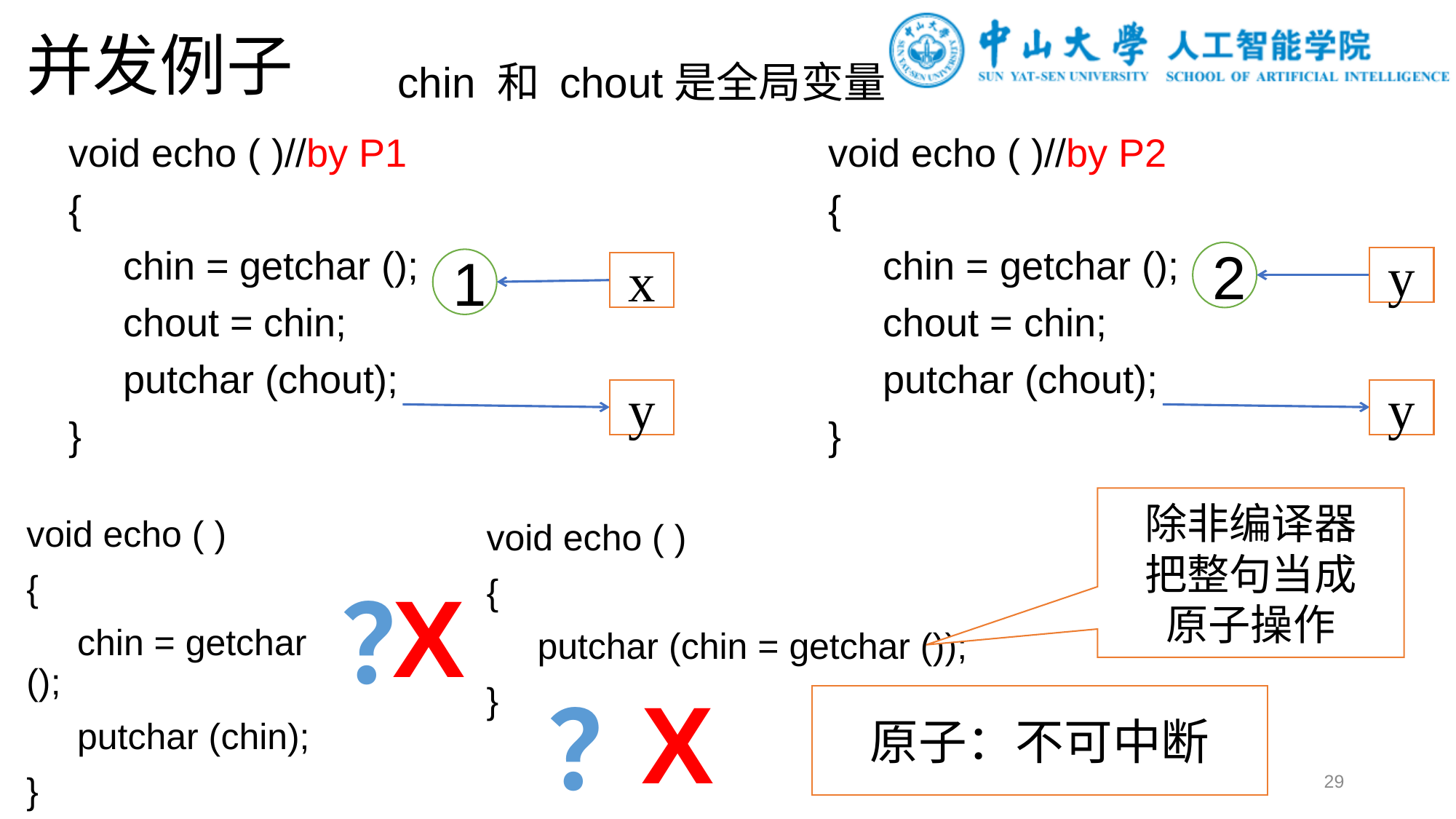

# 并发例子
chin 和 chout是全局变量
void echo ( )//by P1
{
     chin = getchar ();
     chout = chin;
     putchar (chout);
}

void echo ( )//by P2
{
     chin = getchar ();
     chout = chin;
     putchar (chout);
}

2
y
1
x
y
y
除非编译器
把整句当成
原子操作
void echo ( )
{
     chin = getchar ();
     putchar (chin);
}

void echo ( )
{
     putchar (chin = getchar ());
}

X
？
X
？
原子：不可中断
29